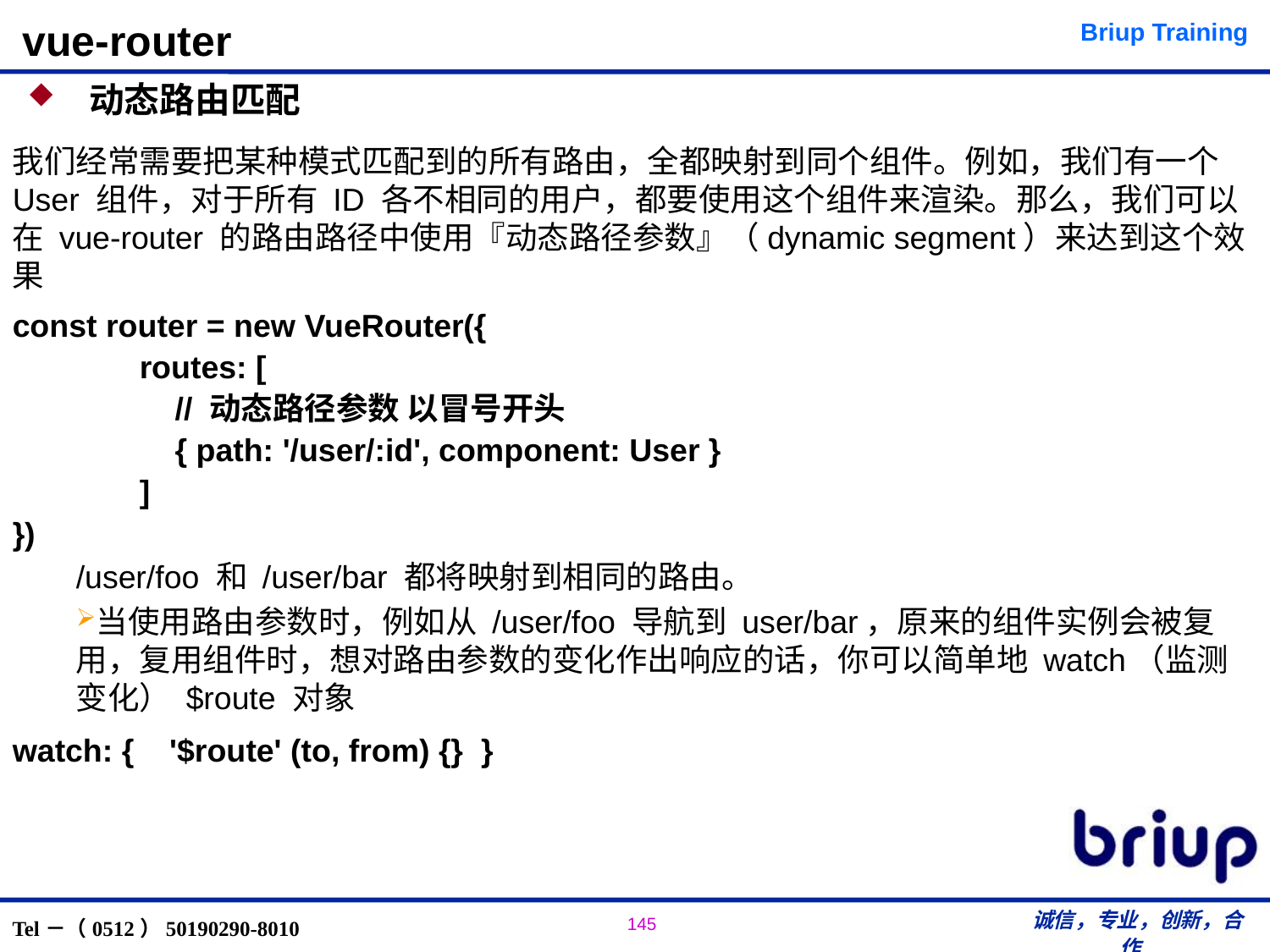

# vue-router
 动态路由匹配
我们经常需要把某种模式匹配到的所有路由，全都映射到同个组件。例如，我们有一个 User 组件，对于所有 ID 各不相同的用户，都要使用这个组件来渲染。那么，我们可以在 vue-router 的路由路径中使用『动态路径参数』（dynamic segment）来达到这个效果
const router = new VueRouter({
	routes: [
	    // 动态路径参数 以冒号开头
	    { path: '/user/:id', component: User }
	]
})
/user/foo 和 /user/bar 都将映射到相同的路由。
当使用路由参数时，例如从 /user/foo 导航到 user/bar，原来的组件实例会被复用，复用组件时，想对路由参数的变化作出响应的话，你可以简单地 watch（监测变化） $route 对象
watch: {    '$route' (to, from) {}  }